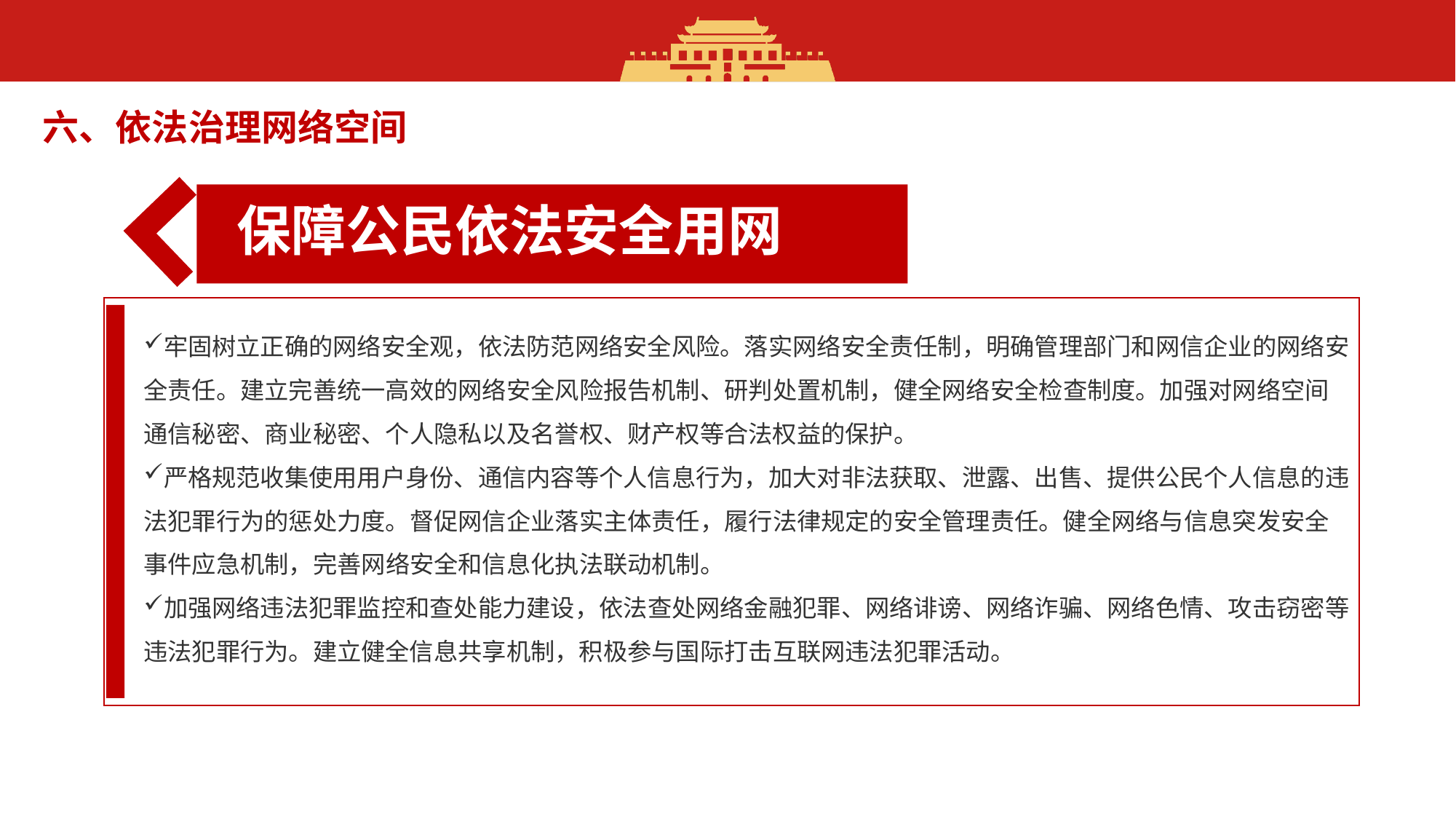

保障公民依法安全用网

牢固树立正确的网络安全观，依法防范网络安全风险。落实网络安全责任制，明确管理部门和网信企业的网络安全责任。建立完善统一高效的网络安全风险报告机制、研判处置机制，健全网络安全检查制度。加强对网络空间通信秘密、商业秘密、个人隐私以及名誉权、财产权等合法权益的保护。
严格规范收集使用用户身份、通信内容等个人信息行为，加大对非法获取、泄露、出售、提供公民个人信息的违法犯罪行为的惩处力度。督促网信企业落实主体责任，履行法律规定的安全管理责任。健全网络与信息突发安全事件应急机制，完善网络安全和信息化执法联动机制。
加强网络违法犯罪监控和查处能力建设，依法查处网络金融犯罪、网络诽谤、网络诈骗、网络色情、攻击窃密等违法犯罪行为。建立健全信息共享机制，积极参与国际打击互联网违法犯罪活动。